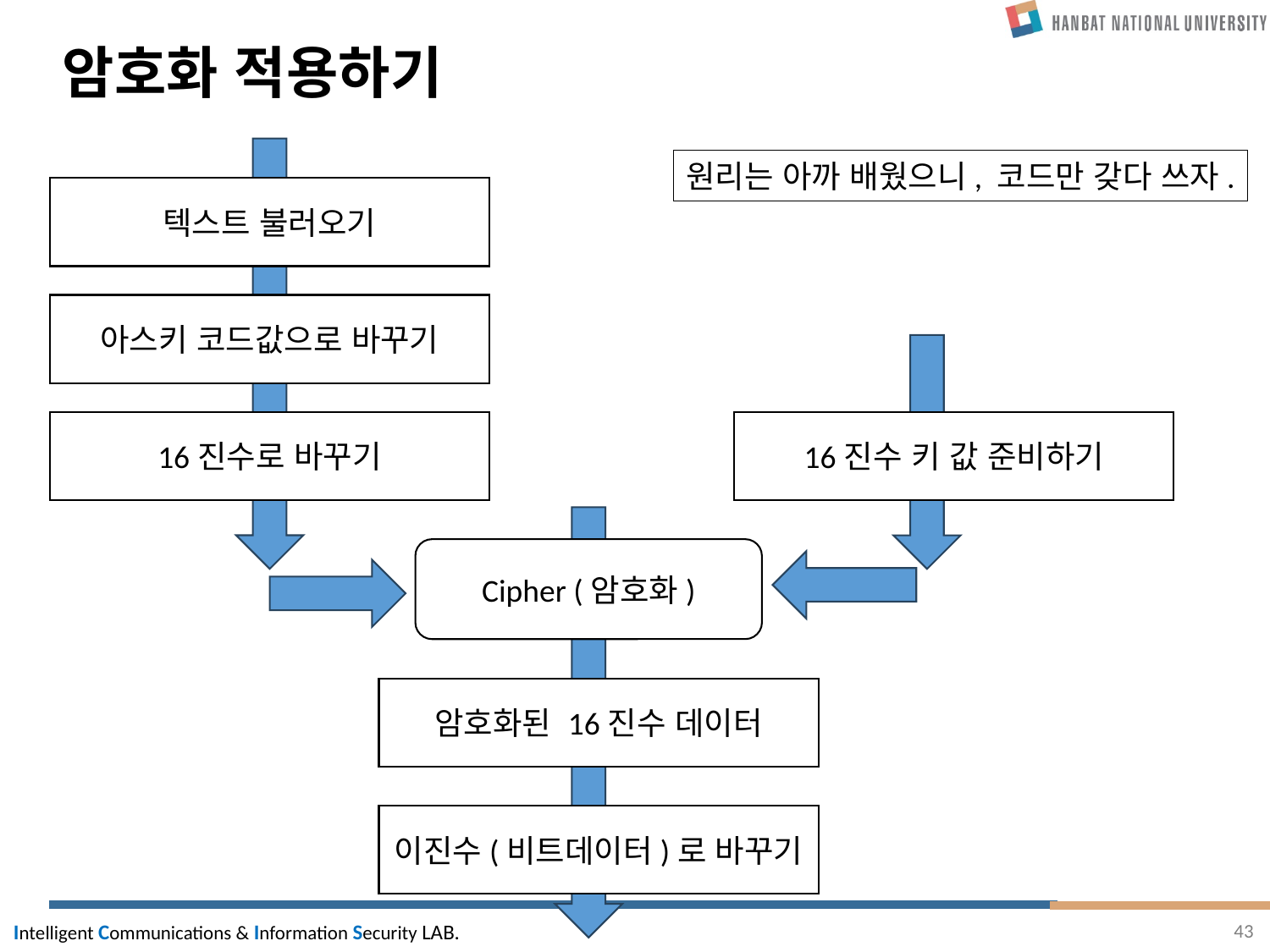

# 암호화 적용하기

원리는 아까 배웠으니, 코드만 갖다 쓰자.
텍스트 불러오기
아스키 코드값으로 바꾸기

16진수로 바꾸기
16진수 키 값 준비하기

Cipher (암호화)

암호화된 16진수 데이터
이진수(비트데이터)로 바꾸기
43